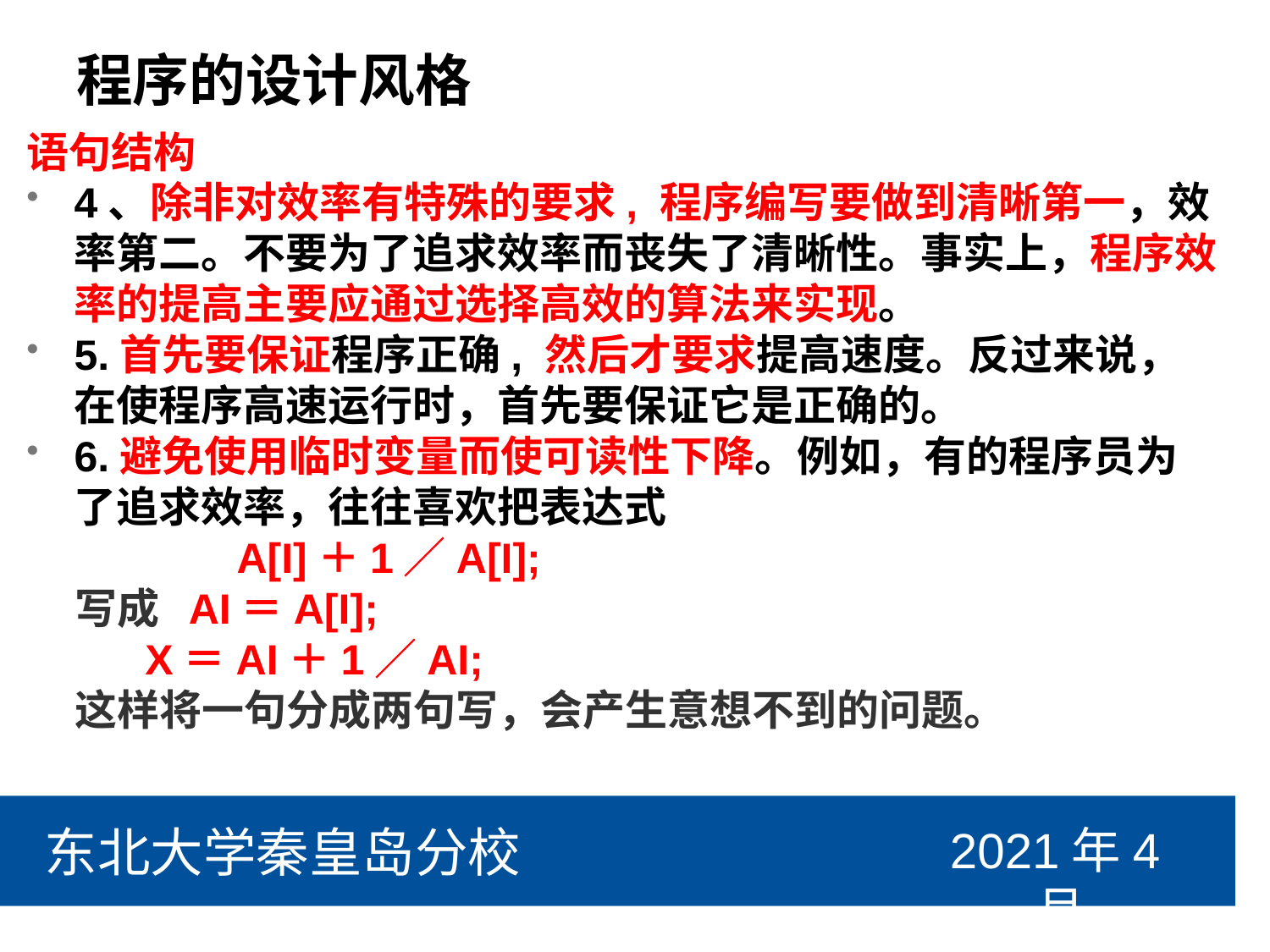

# 程序的设计风格
语句结构
4、除非对效率有特殊的要求, 程序编写要做到清晰第一，效率第二。不要为了追求效率而丧失了清晰性。事实上，程序效率的提高主要应通过选择高效的算法来实现。
5.首先要保证程序正确, 然后才要求提高速度。反过来说，在使程序高速运行时，首先要保证它是正确的。
6.避免使用临时变量而使可读性下降。例如，有的程序员为了追求效率，往往喜欢把表达式
		   A[I]＋1／A[I];
    写成  AI＝A[I];
          X＝AI＋1／AI;
    这样将一句分成两句写，会产生意想不到的问题。